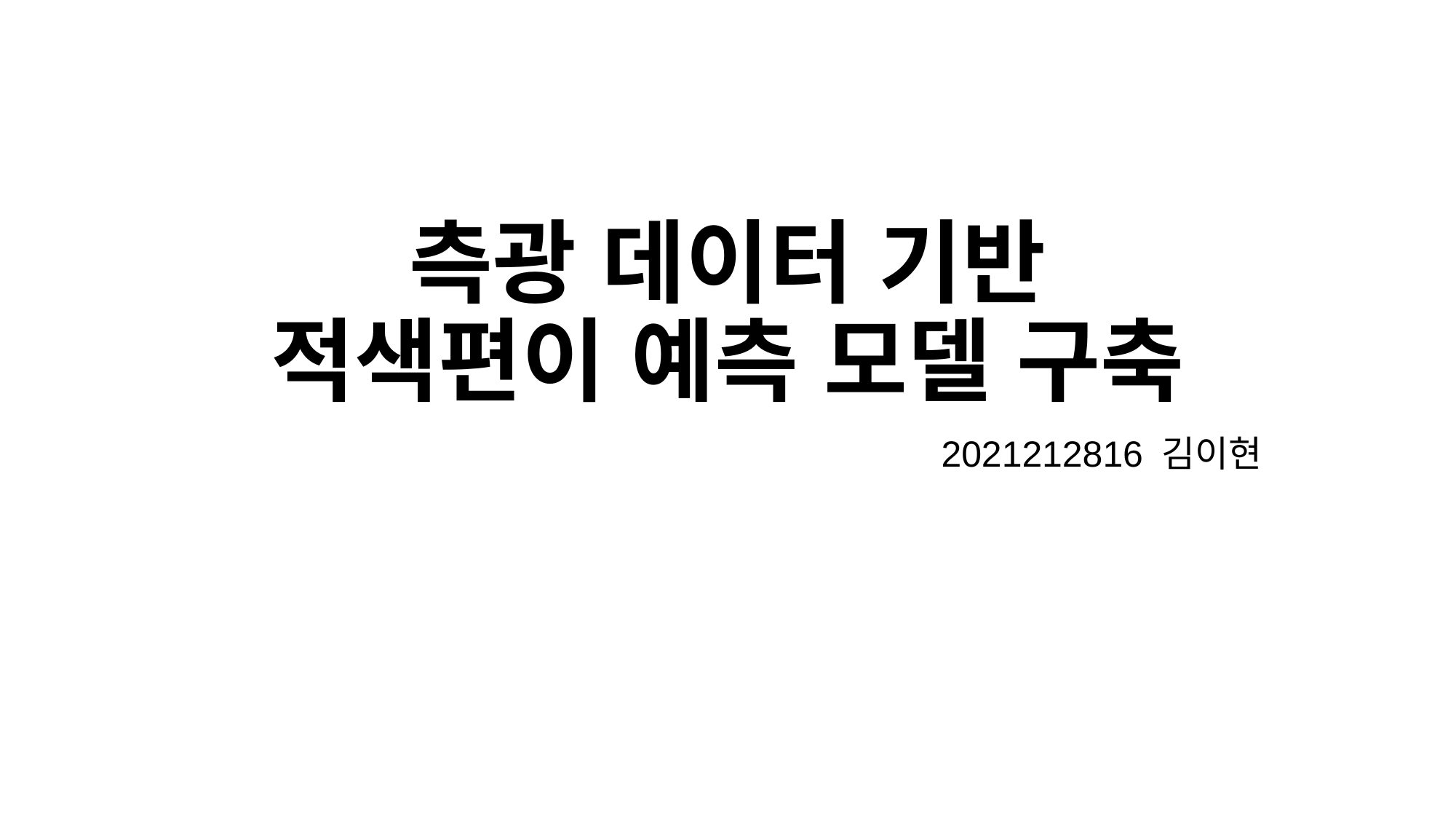

# 측광 데이터 기반 적색편이 예측 모델 구축
2021212816 김이현